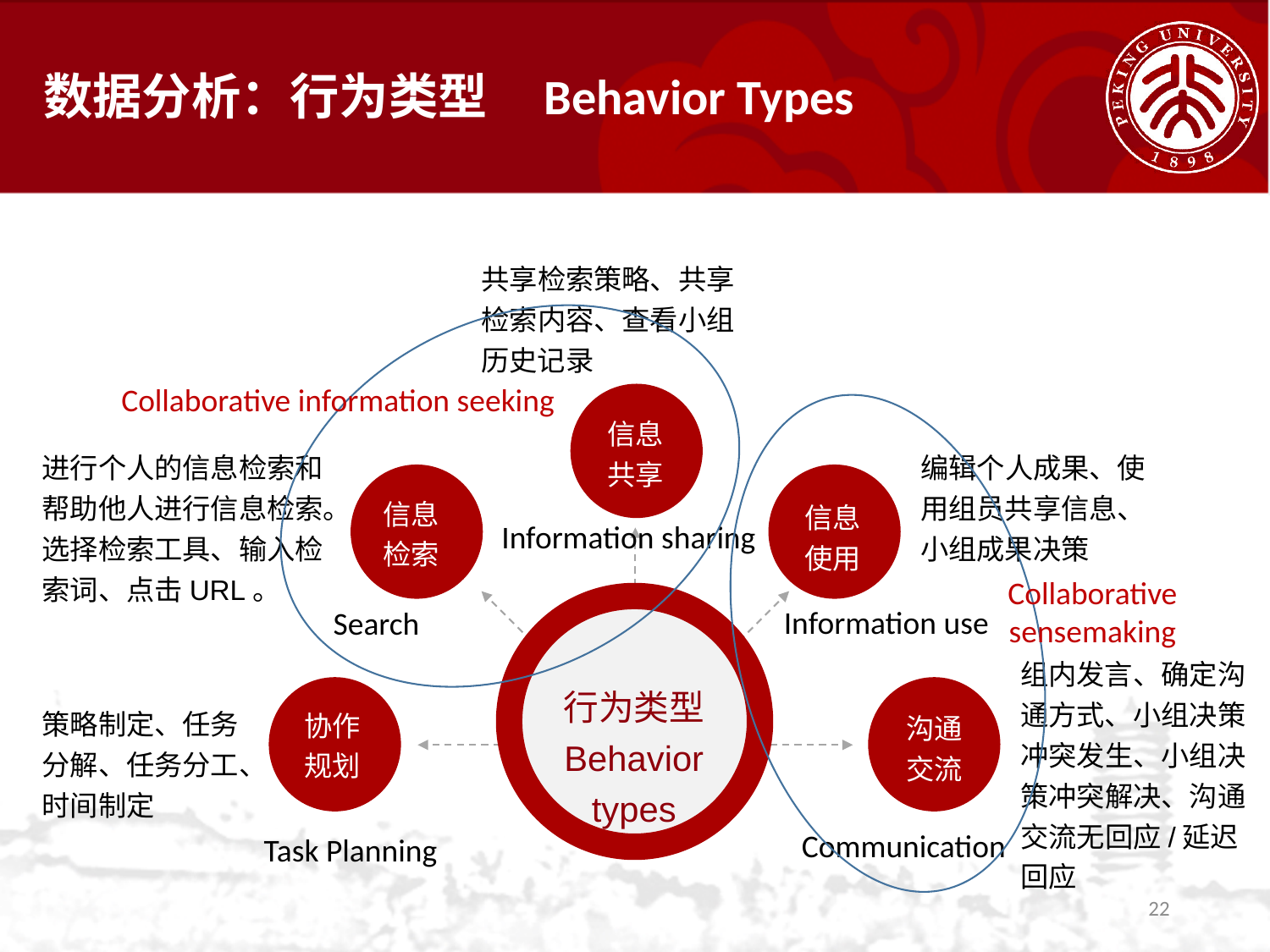

数据分析：行为类型    Behavior Types
共享检索策略、共享检索内容、查看小组历史记录

Collaborative information seeking

信息共享
进行个人的信息检索和帮助他人进行信息检索。选择检索工具、输入检索词、点击URL。
编辑个人成果、使用组员共享信息、小组成果决策

信息检索
信息使用
Information sharing
Collaborative sensemaking

Information use
Search
组内发言、确定沟通方式、小组决策冲突发生、小组决策冲突解决、沟通交流无回应/延迟回应
行为类型
Behavior types

协作规划
沟通交流
策略制定、任务分解、任务分工、时间制定
Communication
Task Planning
22